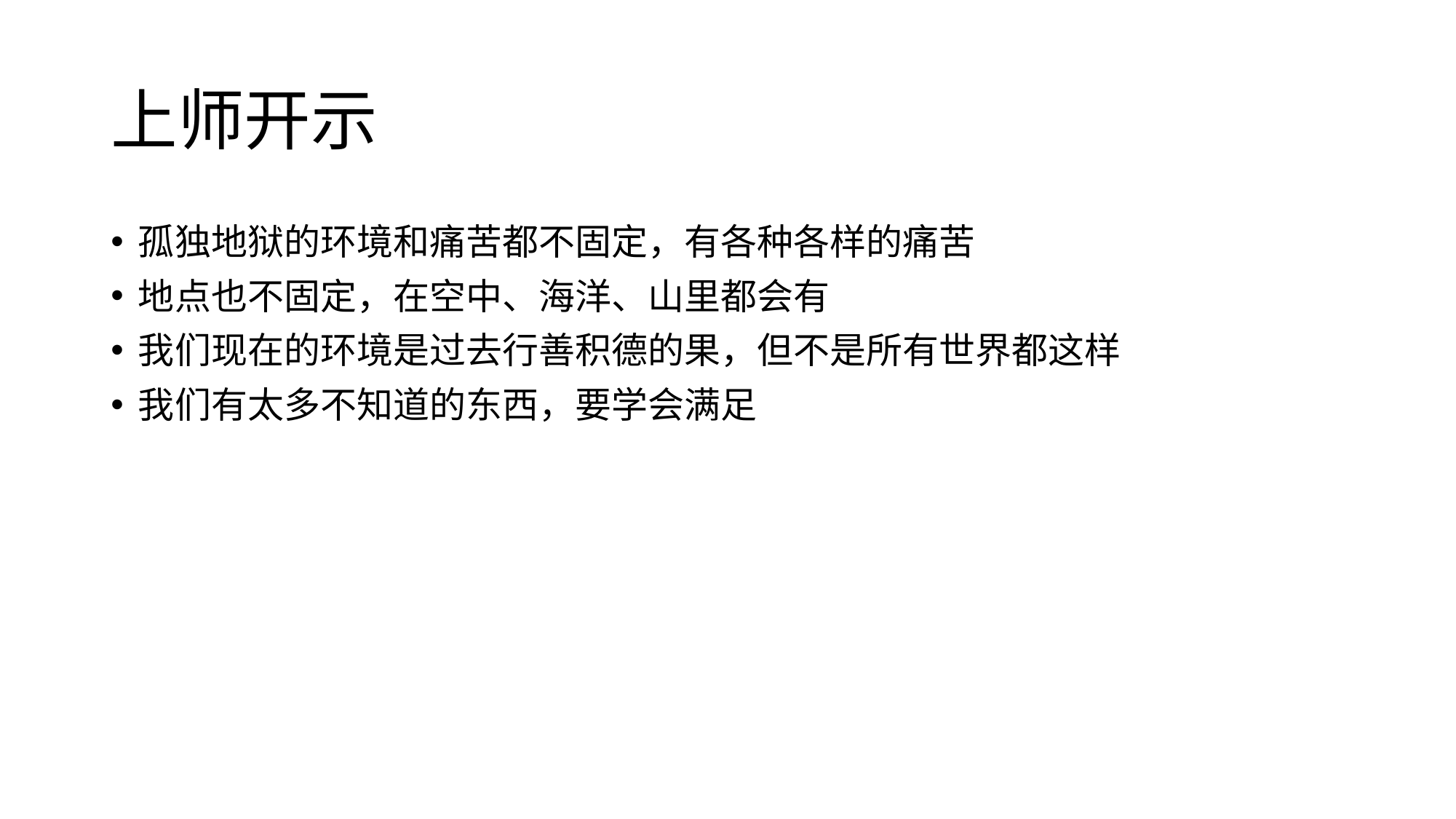

# 上师开示
孤独地狱的环境和痛苦都不固定，有各种各样的痛苦
地点也不固定，在空中、海洋、山里都会有
我们现在的环境是过去行善积德的果，但不是所有世界都这样
我们有太多不知道的东西，要学会满足